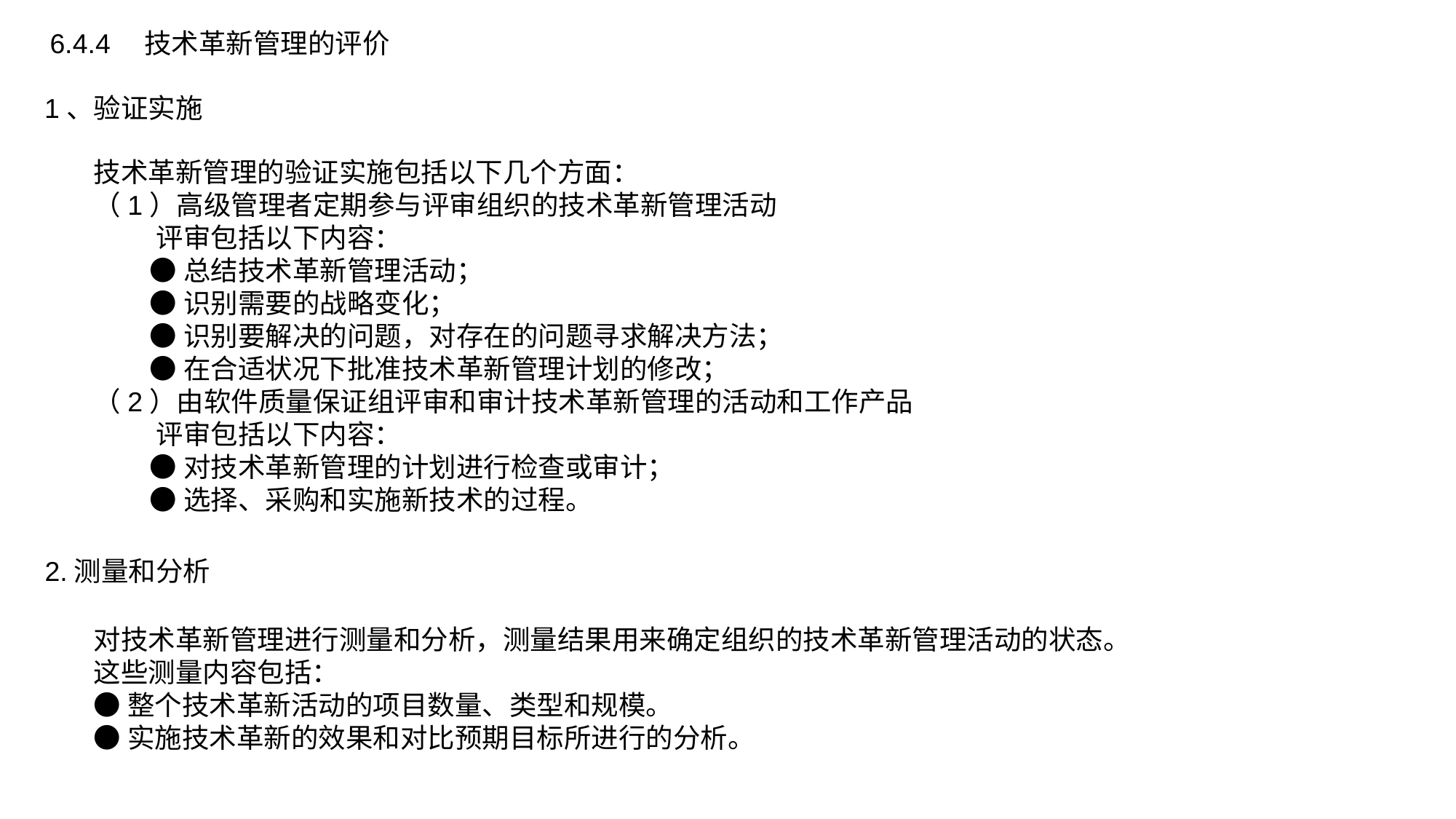

6.4.4　技术革新管理的评价
1、验证实施
技术革新管理的验证实施包括以下几个方面：
（1）高级管理者定期参与评审组织的技术革新管理活动
         评审包括以下内容：
         ●总结技术革新管理活动；
         ●识别需要的战略变化；
         ●识别要解决的问题，对存在的问题寻求解决方法；
         ●在合适状况下批准技术革新管理计划的修改；
（2）由软件质量保证组评审和审计技术革新管理的活动和工作产品
         评审包括以下内容：
         ●对技术革新管理的计划进行检查或审计；
         ●选择、采购和实施新技术的过程。
2.测量和分析
对技术革新管理进行测量和分析，测量结果用来确定组织的技术革新管理活动的状态。
这些测量内容包括：
●整个技术革新活动的项目数量、类型和规模。
●实施技术革新的效果和对比预期目标所进行的分析。